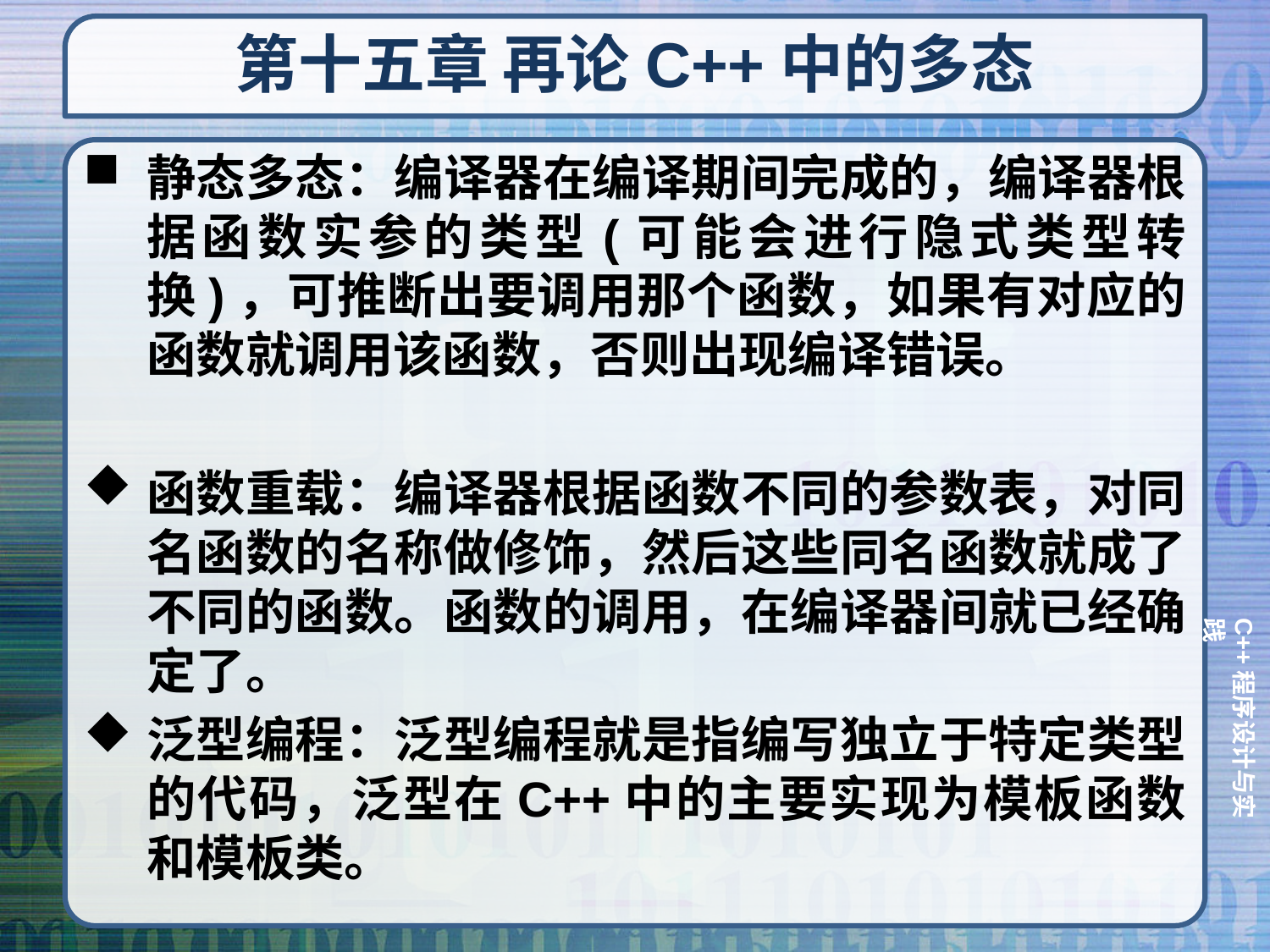

# 第十五章 再论C++中的多态
静态多态：编译器在编译期间完成的，编译器根据函数实参的类型(可能会进行隐式类型转换)，可推断出要调用那个函数，如果有对应的函数就调用该函数，否则出现编译错误。

函数重载：编译器根据函数不同的参数表，对同名函数的名称做修饰，然后这些同名函数就成了不同的函数。函数的调用，在编译器间就已经确定了。
泛型编程：泛型编程就是指编写独立于特定类型的代码，泛型在C++中的主要实现为模板函数和模板类。